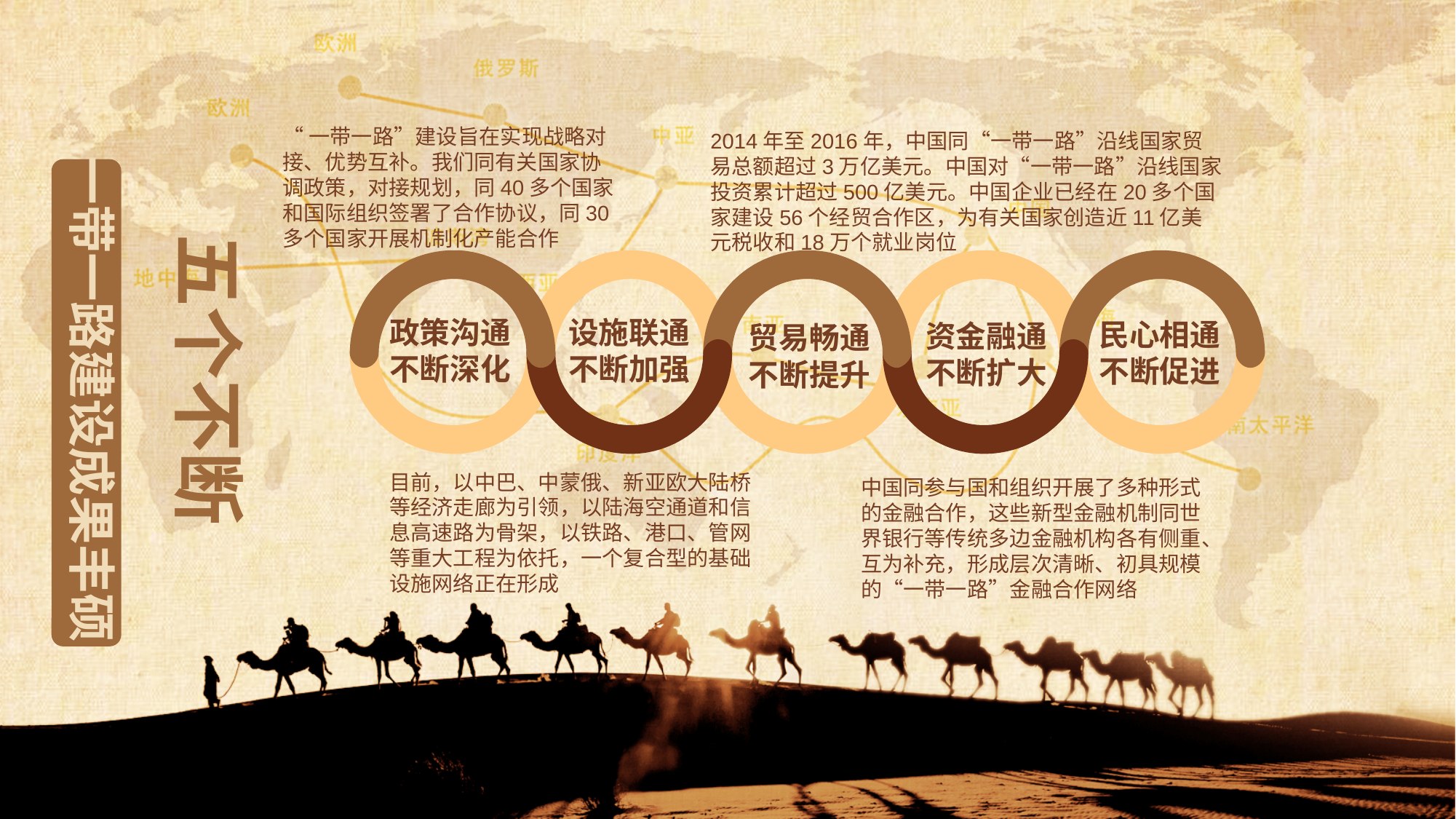

“一带一路”建设旨在实现战略对接、优势互补。我们同有关国家协调政策，对接规划，同40多个国家和国际组织签署了合作协议，同30多个国家开展机制化产能合作
2014年至2016年，中国同“一带一路”沿线国家贸易总额超过3万亿美元。中国对“一带一路”沿线国家投资累计超过500亿美元。中国企业已经在20多个国家建设56个经贸合作区，为有关国家创造近11亿美元税收和18万个就业岗位
一带一路建设成果丰硕

五个不断

政策沟通不断深化
设施联通不断加强
民心相通不断促进
资金融通不断扩大
贸易畅通不断提升
目前，以中巴、中蒙俄、新亚欧大陆桥等经济走廊为引领，以陆海空通道和信息高速路为骨架，以铁路、港口、管网等重大工程为依托，一个复合型的基础设施网络正在形成
中国同参与国和组织开展了多种形式的金融合作，这些新型金融机制同世界银行等传统多边金融机构各有侧重、互为补充，形成层次清晰、初具规模的“一带一路”金融合作网络